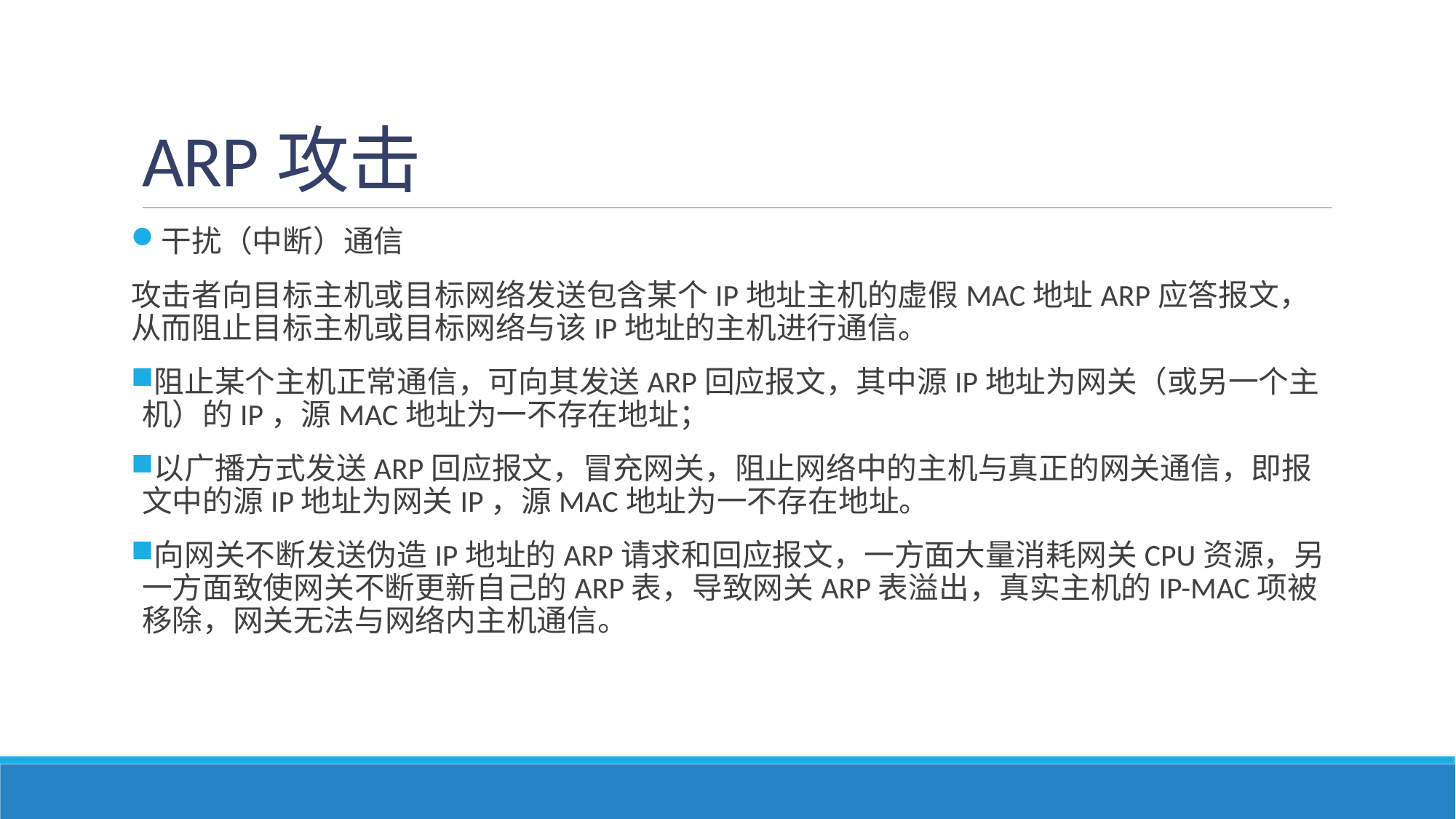

# ARP攻击
干扰（中断）通信
攻击者向目标主机或目标网络发送包含某个IP地址主机的虚假MAC地址ARP应答报文，从而阻止目标主机或目标网络与该IP地址的主机进行通信。
阻止某个主机正常通信，可向其发送ARP回应报文，其中源IP地址为网关（或另一个主机）的IP，源MAC地址为一不存在地址；
以广播方式发送ARP回应报文，冒充网关，阻止网络中的主机与真正的网关通信，即报文中的源IP地址为网关IP，源MAC地址为一不存在地址。
向网关不断发送伪造IP地址的ARP请求和回应报文，一方面大量消耗网关CPU资源，另一方面致使网关不断更新自己的ARP表，导致网关ARP表溢出，真实主机的IP-MAC项被移除，网关无法与网络内主机通信。